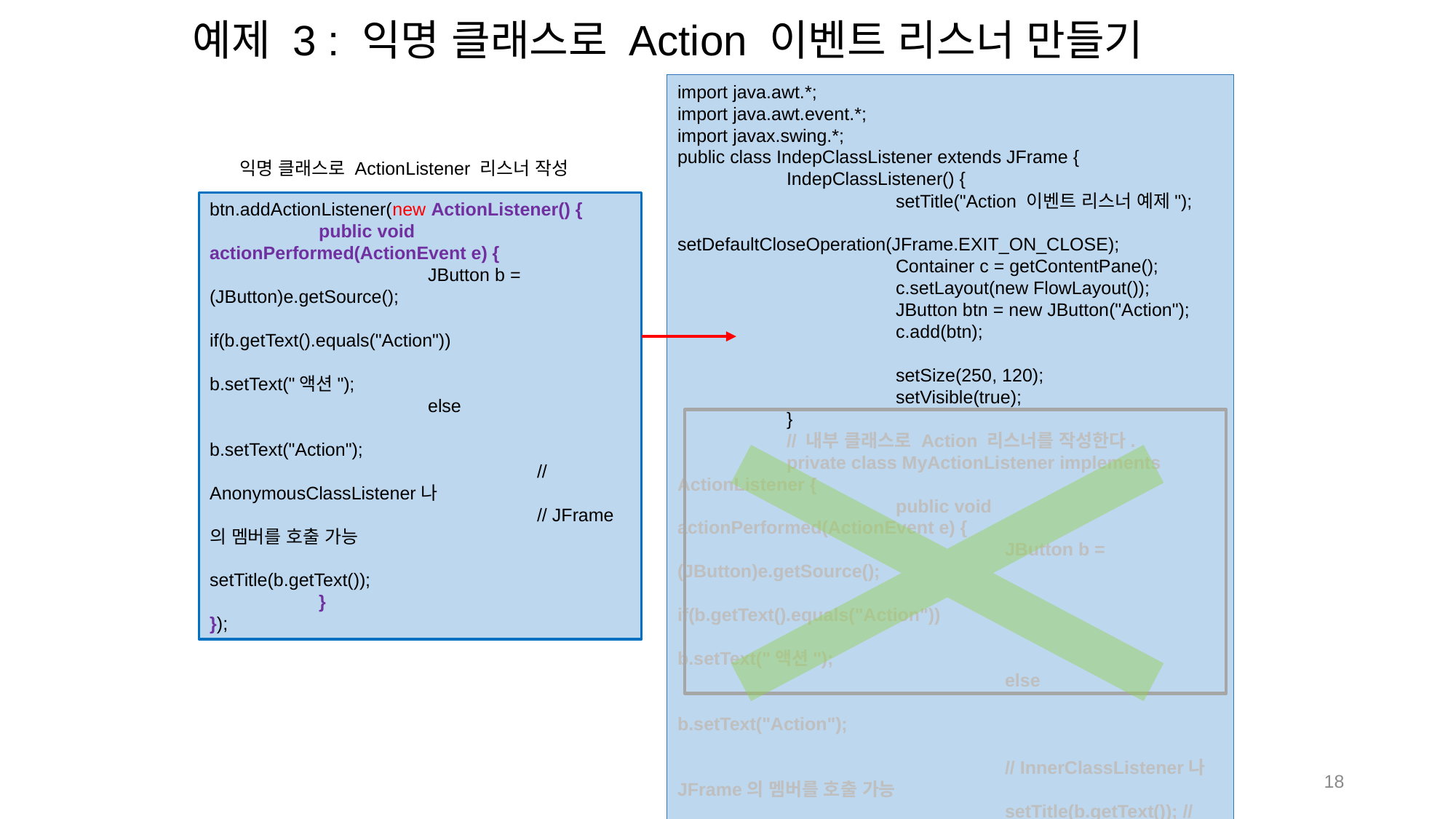

예제 3 : 익명 클래스로 Action 이벤트 리스너 만들기
import java.awt.*;
import java.awt.event.*;
import javax.swing.*;
public class IndepClassListener extends JFrame {
	IndepClassListener() {
		setTitle("Action 이벤트 리스너 예제");
		setDefaultCloseOperation(JFrame.EXIT_ON_CLOSE);
		Container c = getContentPane();
		c.setLayout(new FlowLayout());
		JButton btn = new JButton("Action");
		c.add(btn);

		setSize(250, 120);
		setVisible(true);
	}
	// 내부 클래스로 Action 리스너를 작성한다.
	private class MyActionListener implements ActionListener {
		public void actionPerformed(ActionEvent e) {
			JButton b = (JButton)e.getSource();
			if(b.getText().equals("Action"))
				b.setText("액션");
			else
				b.setText("Action");

			// InnerClassListener나 JFrame의 멤버를 호출 가능
			setTitle(b.getText()); // 프레임 타이틀에 버튼문자열 출력
		}
	}
	public static void main(String [] args) {
		new IndepClassListener();
	}
}
익명 클래스로 ActionListener 리스너 작성
btn.addActionListener(new ActionListener() {
	public void actionPerformed(ActionEvent e) {
		JButton b = (JButton)e.getSource();
		if(b.getText().equals("Action"))
			b.setText("액션");
		else
			b.setText("Action");
			// AnonymousClassListener나
			// JFrame의 멤버를 호출 가능
			setTitle(b.getText());
	}
});

18